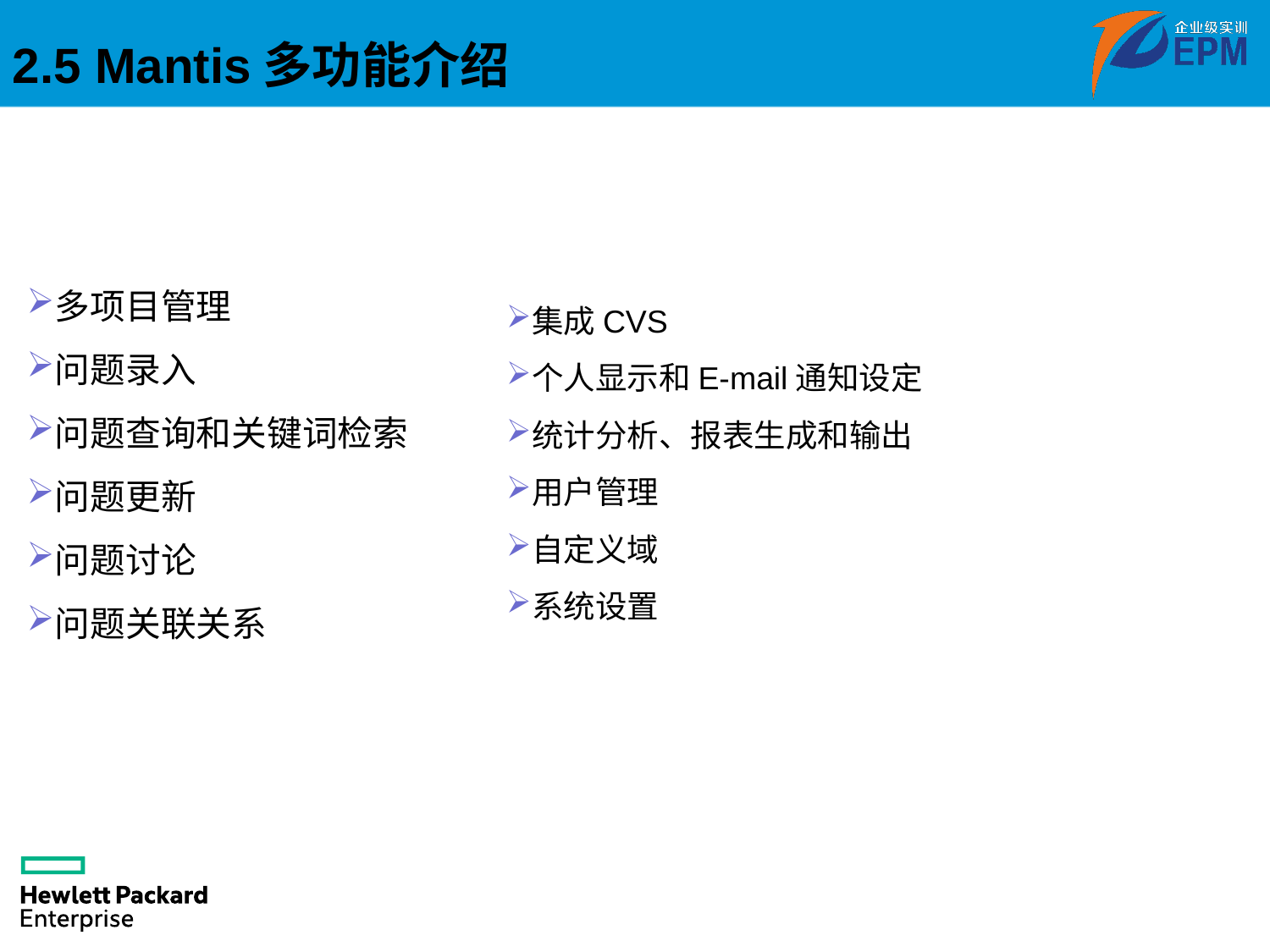

2.5 Mantis多功能介绍
多项目管理
问题录入
问题查询和关键词检索
问题更新
问题讨论
问题关联关系
集成CVS
个人显示和E-mail通知设定
统计分析、报表生成和输出
用户管理
自定义域
系统设置